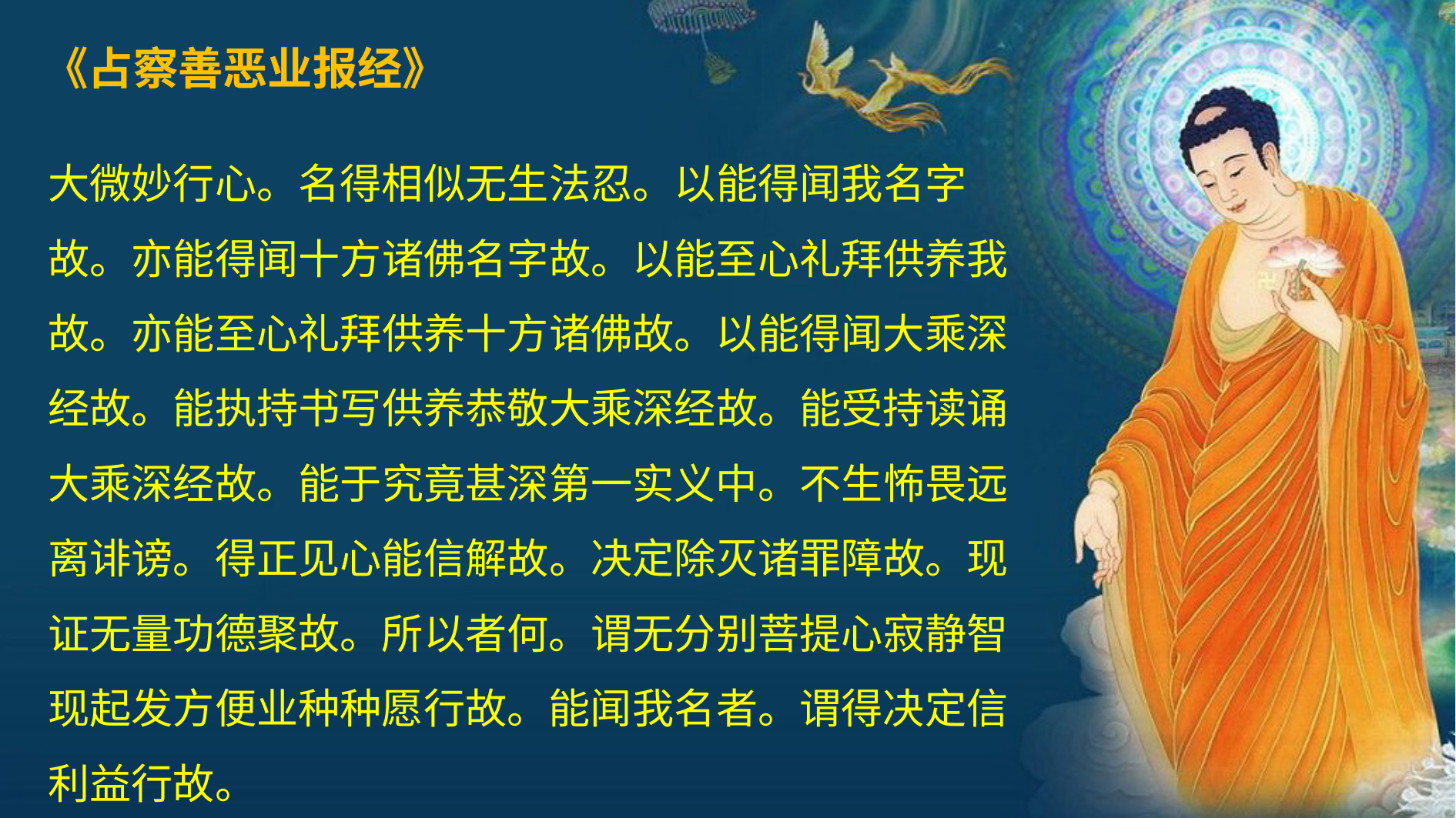

《占察善恶业报经》
大微妙行心。名得相似无生法忍。以能得闻我名字故。亦能得闻十方诸佛名字故。以能至心礼拜供养我故。亦能至心礼拜供养十方诸佛故。以能得闻大乘深经故。能执持书写供养恭敬大乘深经故。能受持读诵大乘深经故。能于究竟甚深第一实义中。不生怖畏远离诽谤。得正见心能信解故。决定除灭诸罪障故。现证无量功德聚故。所以者何。谓无分别菩提心寂静智现起发方便业种种愿行故。能闻我名者。谓得决定信利益行故。